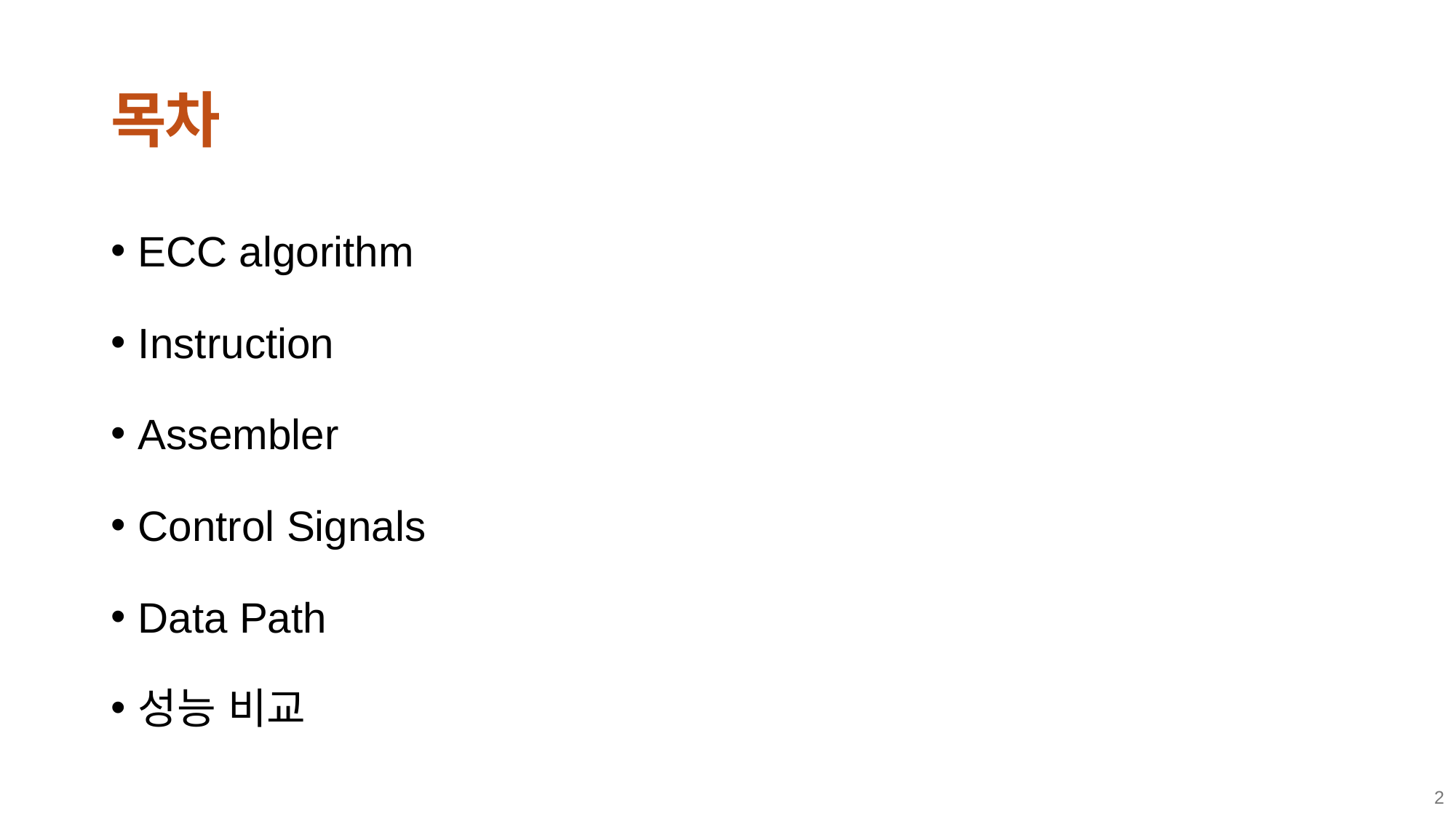

# 목차
ECC algorithm
Instruction
Assembler
Control Signals
Data Path
성능 비교
2